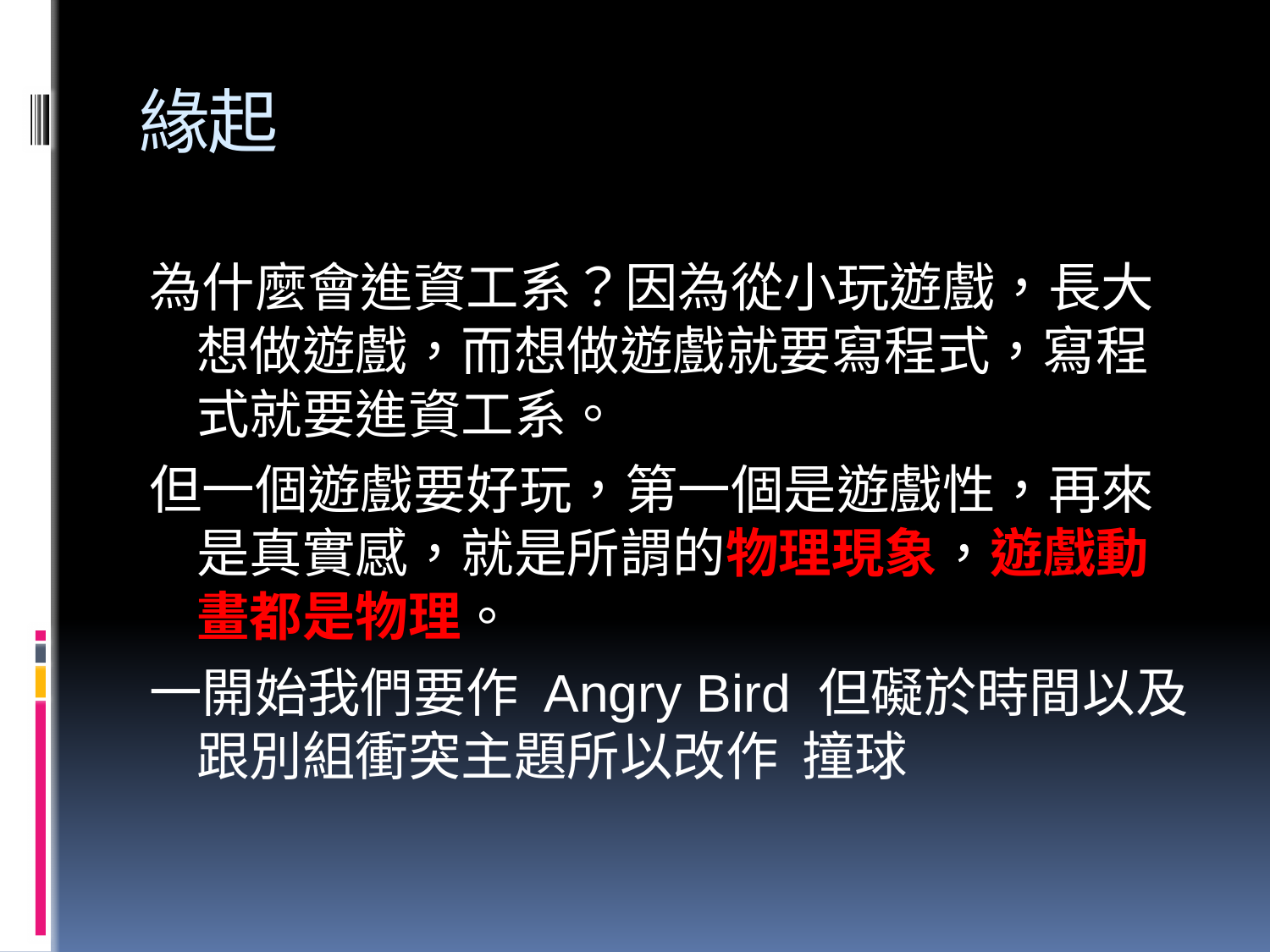

# 緣起
為什麼會進資工系？因為從小玩遊戲，長大想做遊戲，而想做遊戲就要寫程式，寫程式就要進資工系。
但一個遊戲要好玩，第一個是遊戲性，再來是真實感，就是所謂的物理現象，遊戲動畫都是物理。
一開始我們要作 Angry Bird 但礙於時間以及跟別組衝突主題所以改作  撞球